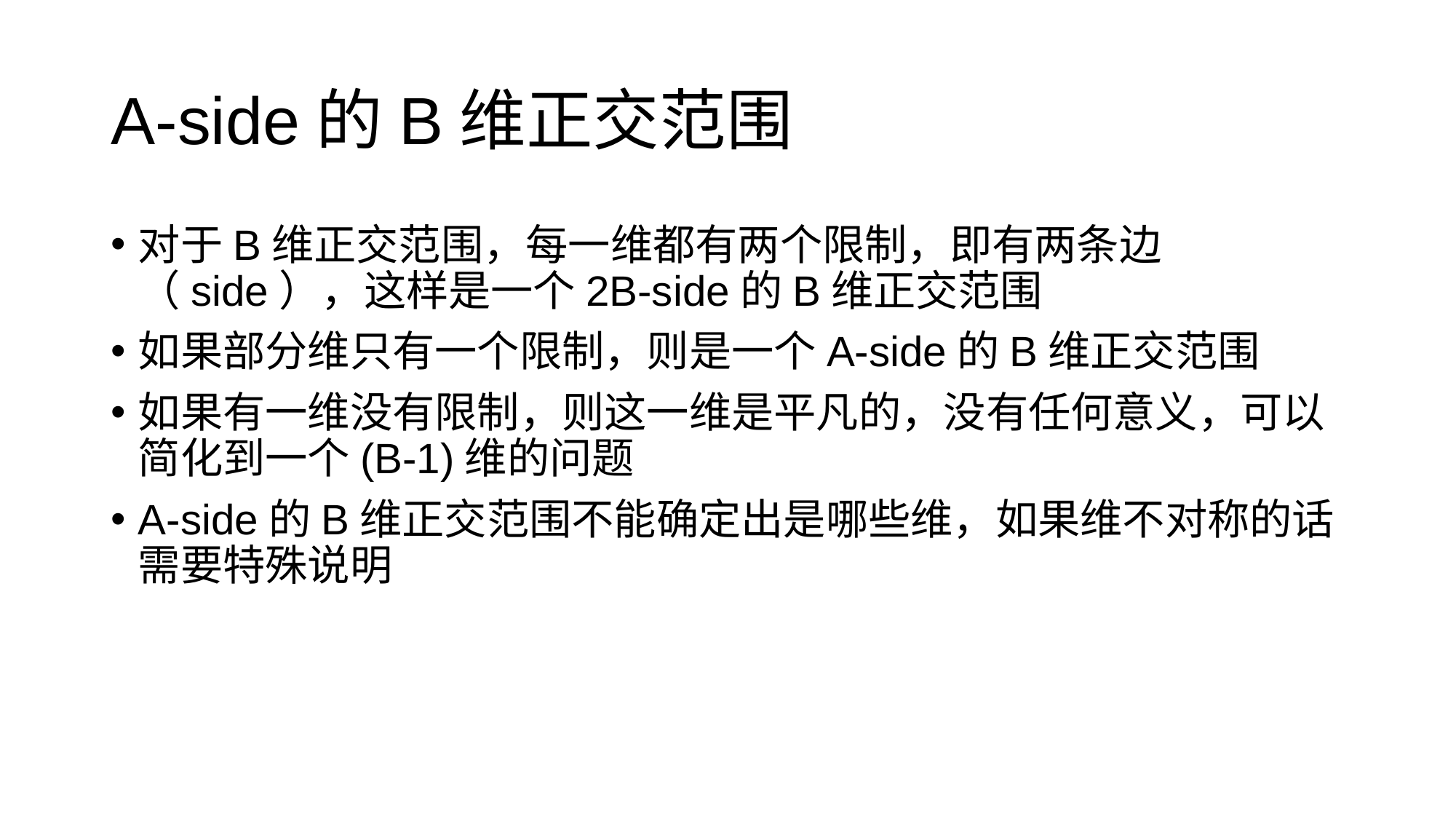

# A-side的B维正交范围
对于B维正交范围，每一维都有两个限制，即有两条边（side），这样是一个2B-side的B维正交范围
如果部分维只有一个限制，则是一个A-side的B维正交范围
如果有一维没有限制，则这一维是平凡的，没有任何意义，可以简化到一个(B-1)维的问题
A-side的B维正交范围不能确定出是哪些维，如果维不对称的话需要特殊说明